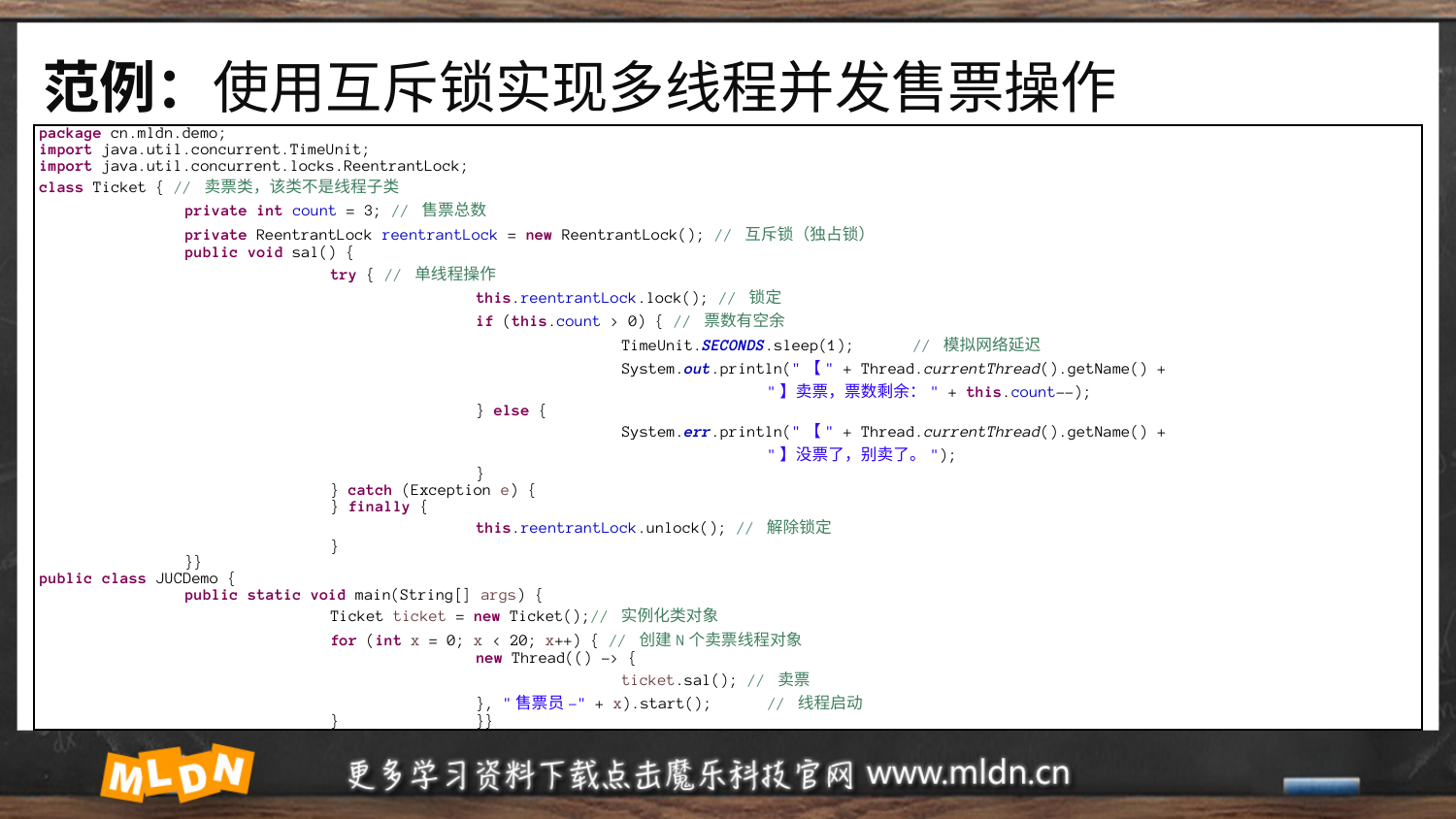

# 范例：使用互斥锁实现多线程并发售票操作
| package cn.mldn.demo; import java.util.concurrent.TimeUnit; import java.util.concurrent.locks.ReentrantLock; class Ticket { // 卖票类，该类不是线程子类 private int count = 3; // 售票总数 private ReentrantLock reentrantLock = new ReentrantLock(); // 互斥锁（独占锁） public void sal() { try { // 单线程操作 this.reentrantLock.lock(); // 锁定 if (this.count > 0) { // 票数有空余 TimeUnit.SECONDS.sleep(1); // 模拟网络延迟 System.out.println("【" + Thread.currentThread().getName() + "】卖票，票数剩余：" + this.count--); } else { System.err.println("【" + Thread.currentThread().getName() + "】没票了，别卖了。"); } } catch (Exception e) { } finally { this.reentrantLock.unlock(); // 解除锁定 } }} public class JUCDemo { public static void main(String[] args) { Ticket ticket = new Ticket();// 实例化类对象 for (int x = 0; x < 20; x++) { // 创建N个卖票线程对象 new Thread(() -> { ticket.sal(); // 卖票 }, "售票员-" + x).start(); // 线程启动 } }} |
| --- |